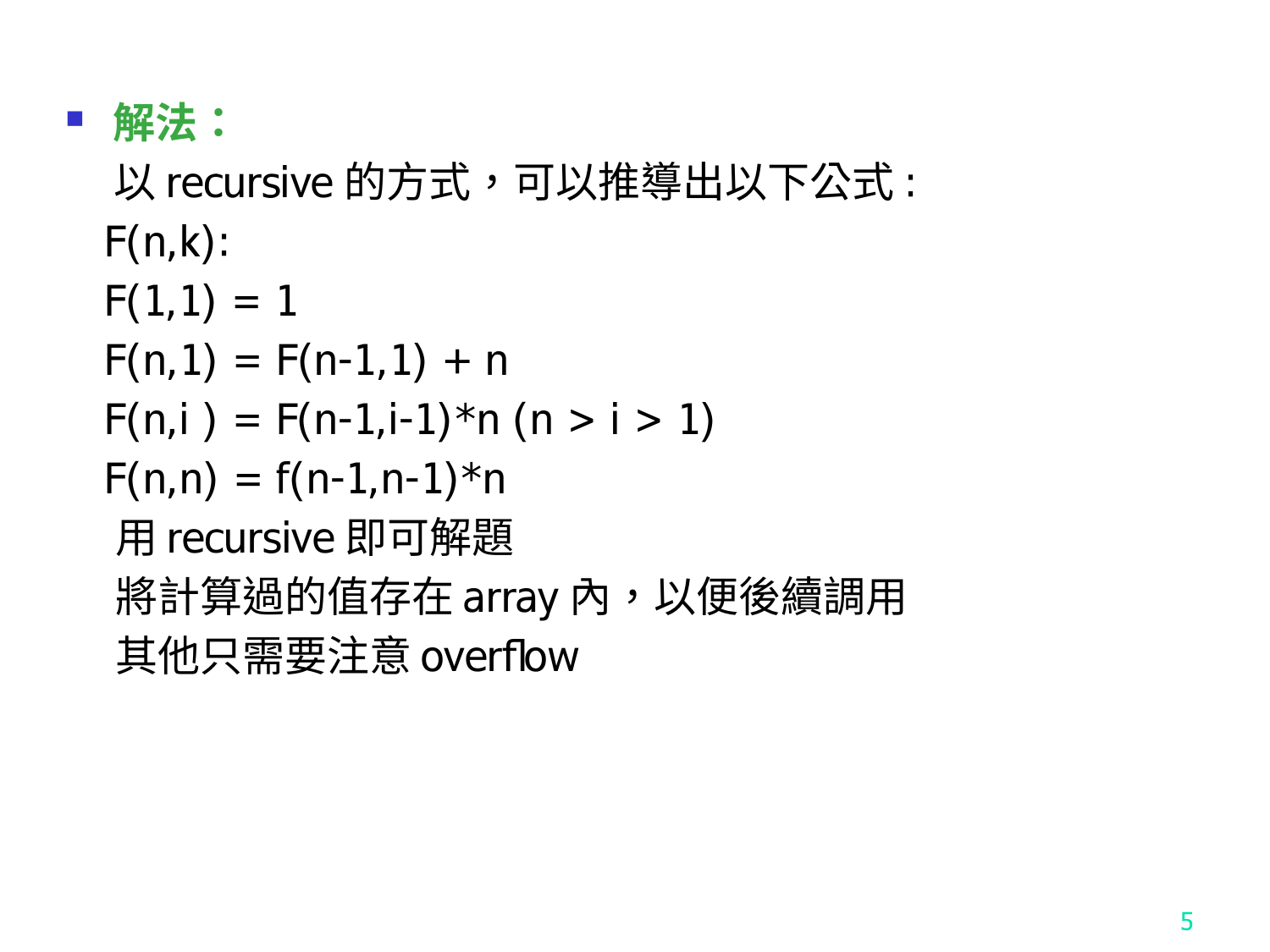

解法：
    以recursive的方式，可以推導出以下公式:
   F(n,k):
   F(1,1) = 1
   F(n,1) = F(n-1,1) + n
   F(n,i ) = F(n-1,i-1)*n (n > i > 1)
   F(n,n) = f(n-1,n-1)*n
   用recursive即可解題
   將計算過的值存在array內，以便後續調用
   其他只需要注意overflow

5